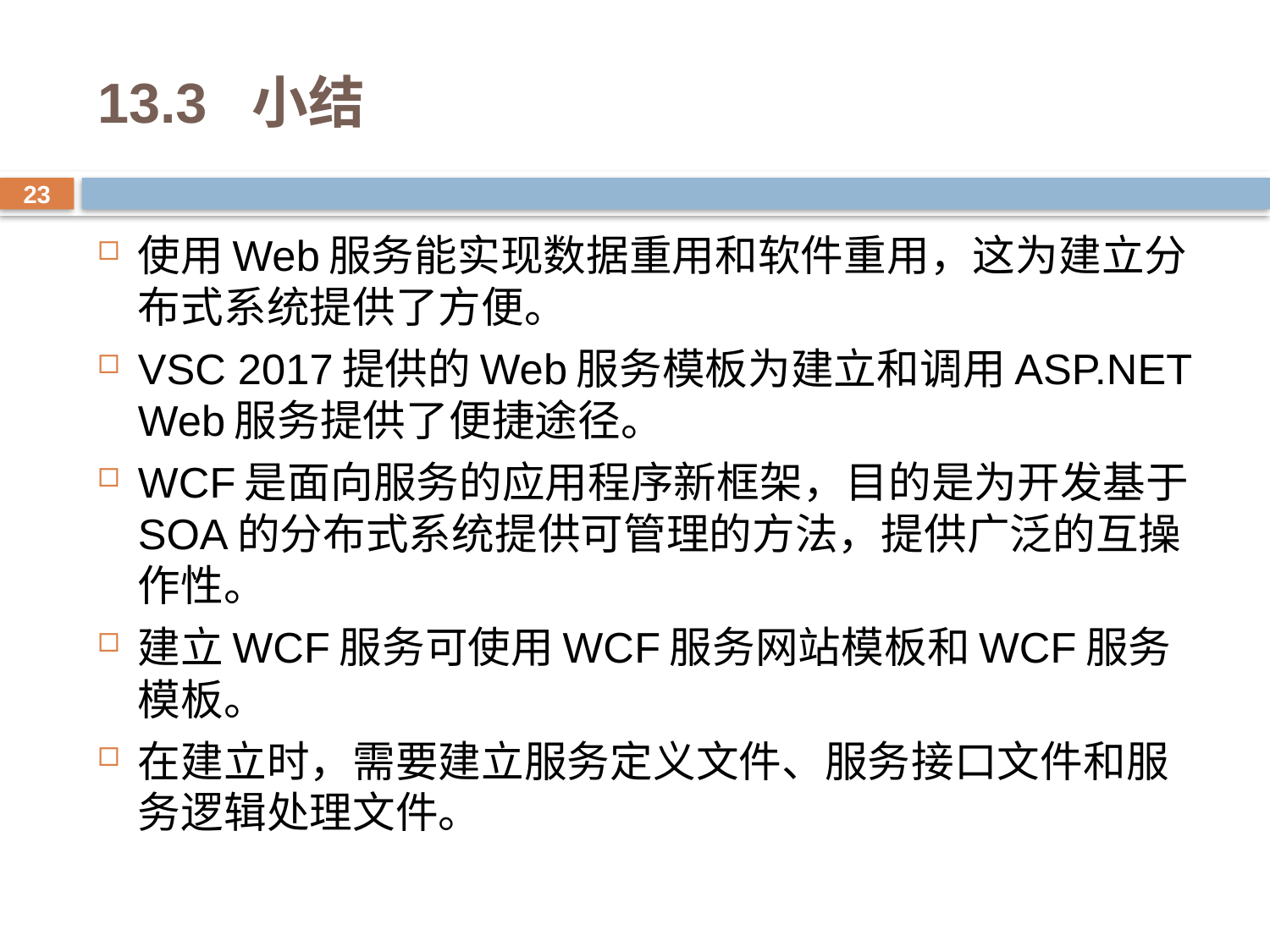

# 13.3  小结
23
使用Web服务能实现数据重用和软件重用，这为建立分布式系统提供了方便。
VSC 2017提供的Web服务模板为建立和调用ASP.NET Web服务提供了便捷途径。
WCF是面向服务的应用程序新框架，目的是为开发基于SOA的分布式系统提供可管理的方法，提供广泛的互操作性。
建立WCF服务可使用WCF服务网站模板和WCF服务模板。
在建立时，需要建立服务定义文件、服务接口文件和服务逻辑处理文件。